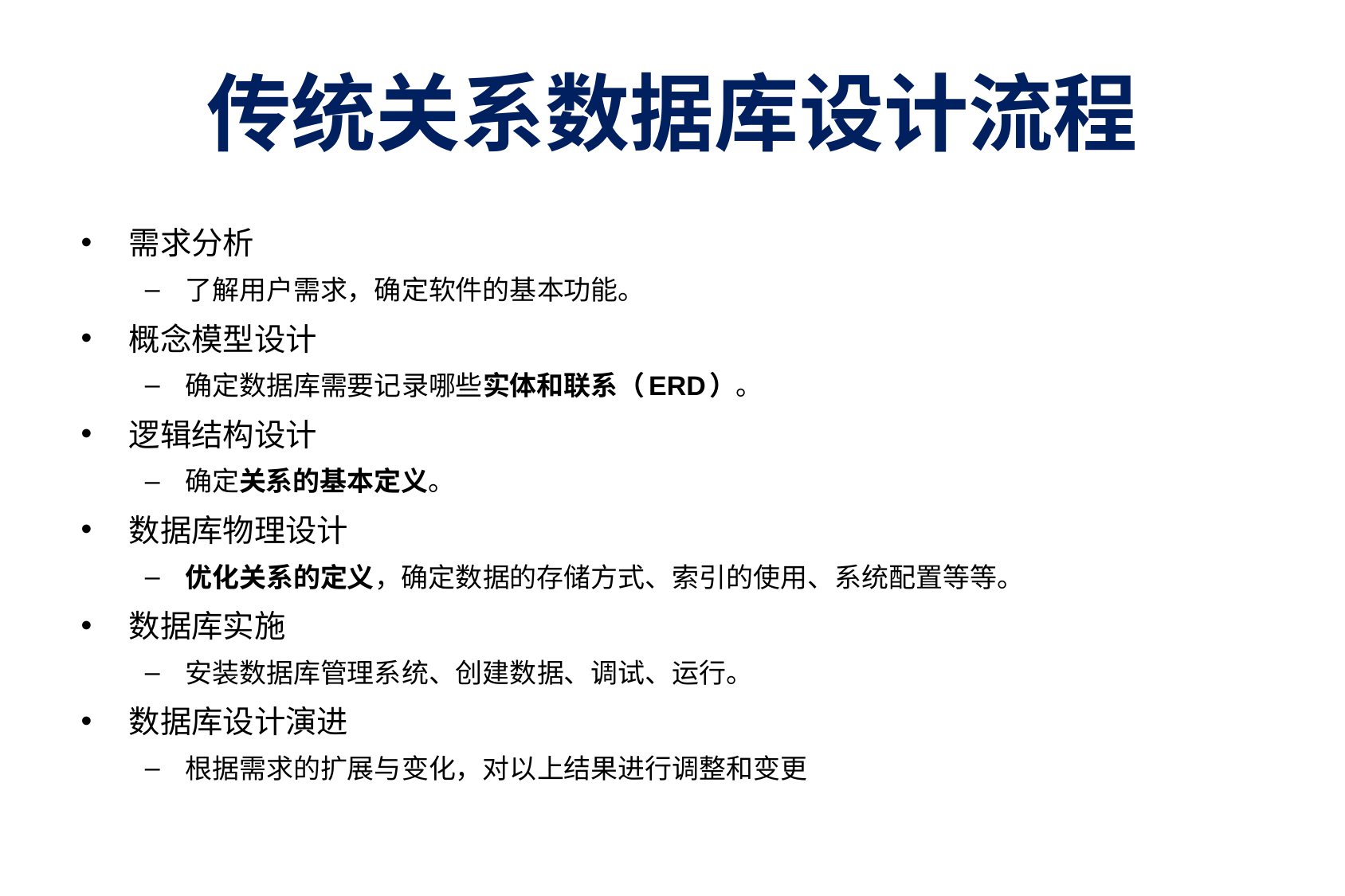

# 传统关系数据库设计流程
需求分析
了解用户需求，确定软件的基本功能。
概念模型设计
确定数据库需要记录哪些实体和联系（ERD）。
逻辑结构设计
确定关系的基本定义。
数据库物理设计
优化关系的定义，确定数据的存储方式、索引的使用、系统配置等等。
数据库实施
安装数据库管理系统、创建数据、调试、运行。
数据库设计演进
根据需求的扩展与变化，对以上结果进行调整和变更